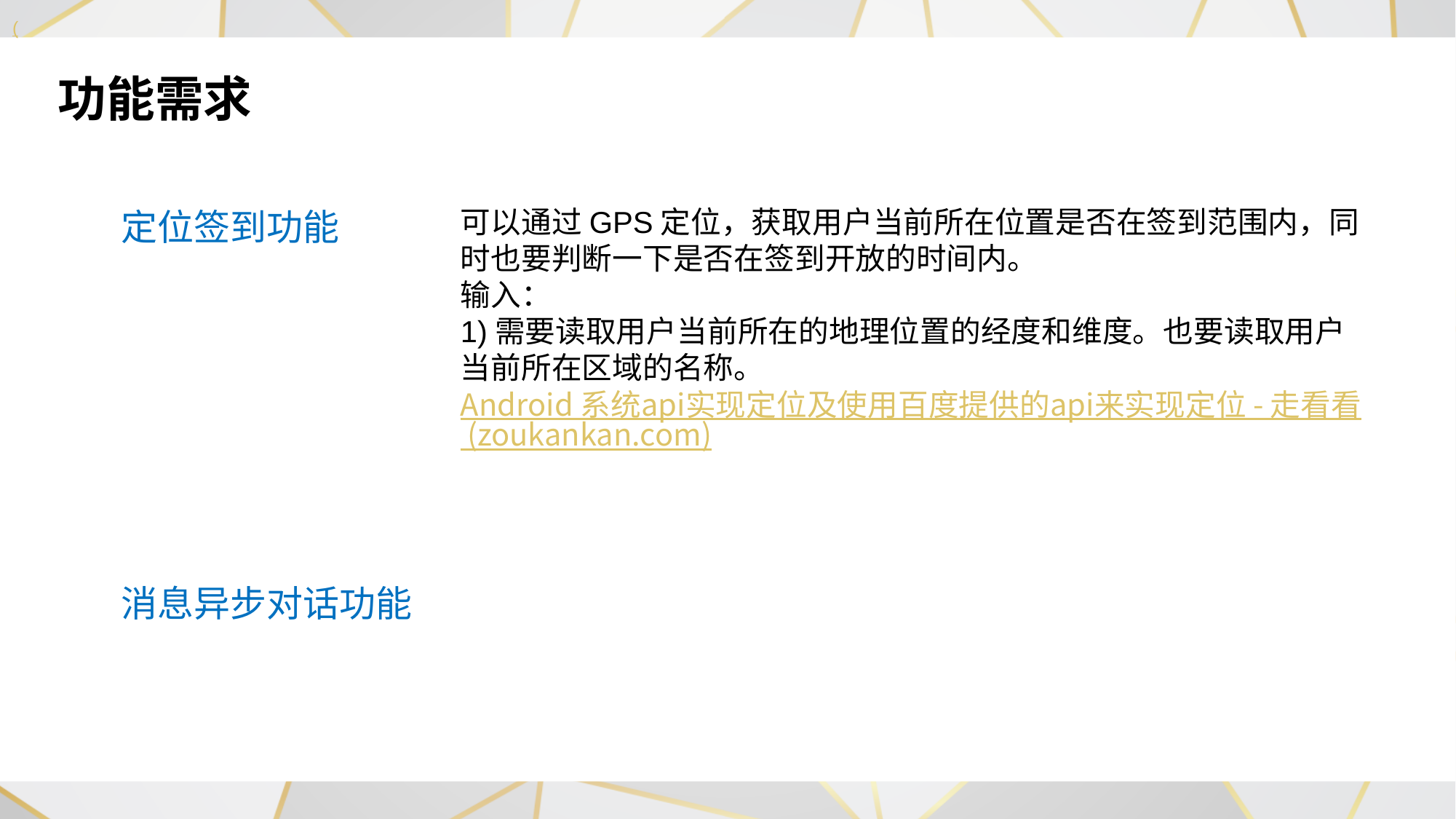

(
功能需求
可以通过GPS定位，获取用户当前所在位置是否在签到范围内，同时也要判断一下是否在签到开放的时间内。
输入：
1)需要读取用户当前所在的地理位置的经度和维度。也要读取用户当前所在区域的名称。
Android 系统api实现定位及使用百度提供的api来实现定位 - 走看看 (zoukankan.com)

定位签到功能
消息异步对话功能